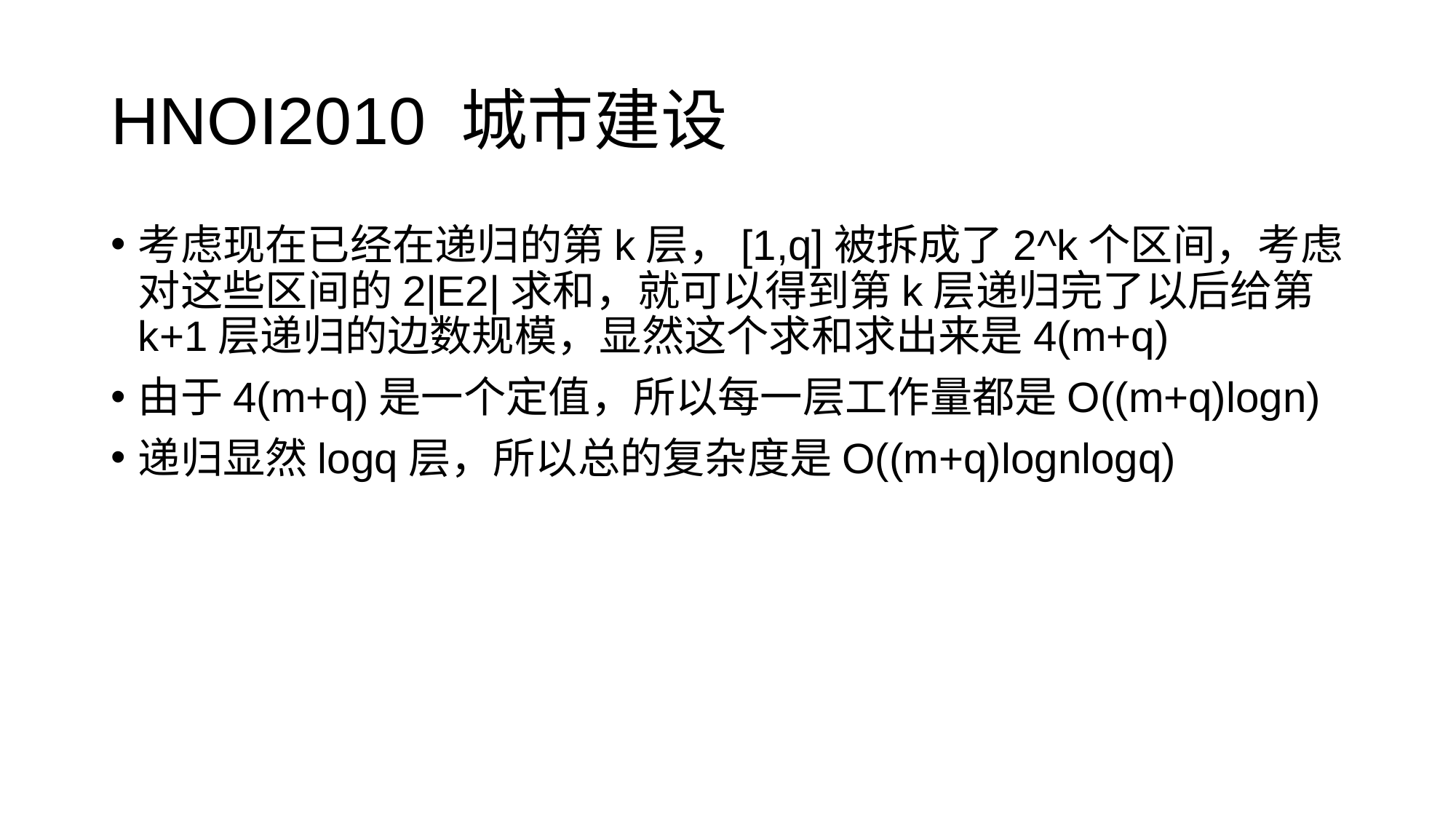

# HNOI2010 城市建设
考虑现在已经在递归的第k层，[1,q]被拆成了2^k个区间，考虑对这些区间的2|E2|求和，就可以得到第k层递归完了以后给第k+1层递归的边数规模，显然这个求和求出来是4(m+q)
由于4(m+q)是一个定值，所以每一层工作量都是O((m+q)logn)
递归显然logq层，所以总的复杂度是O((m+q)lognlogq)